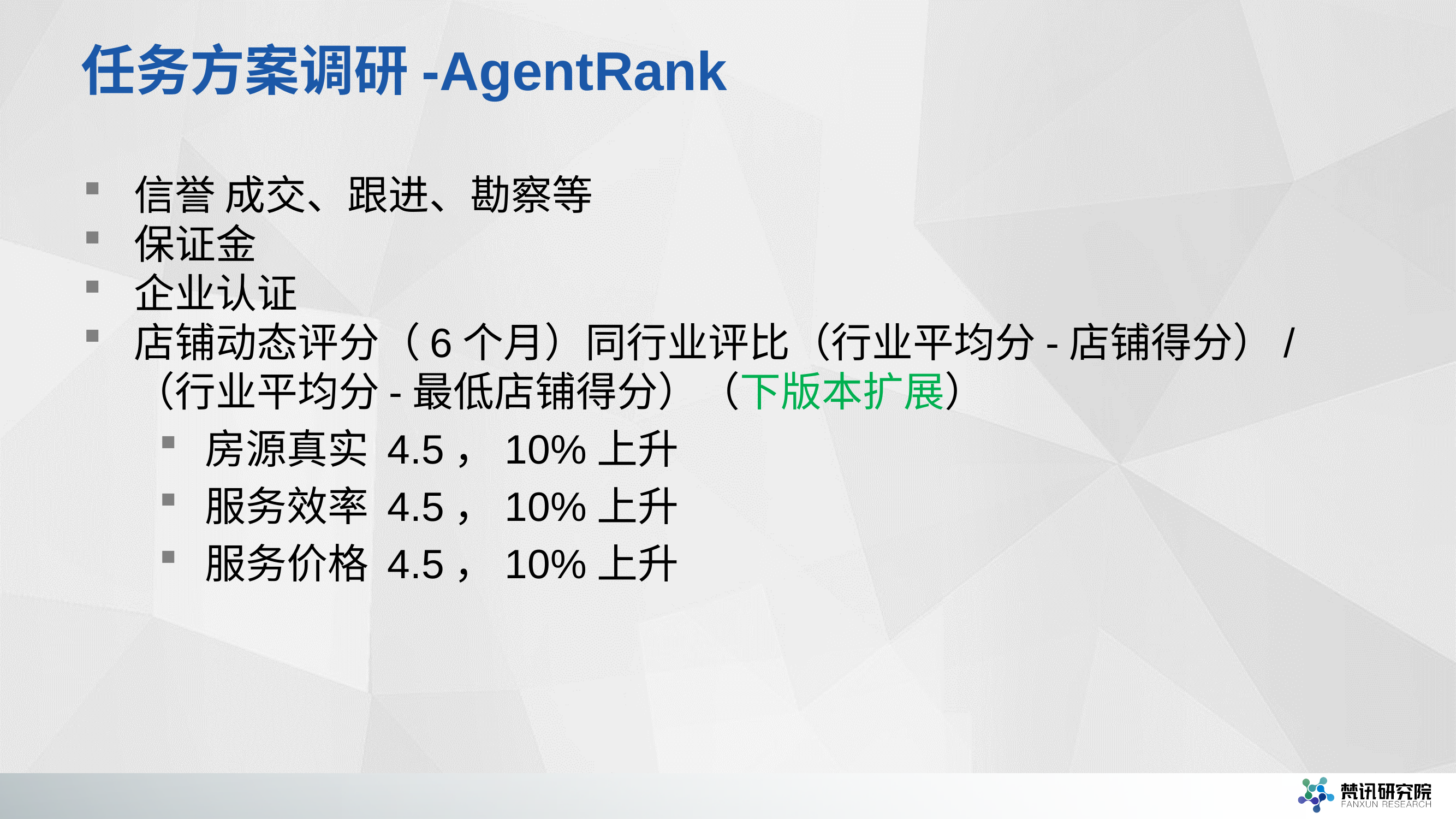

# 任务方案调研-AgentRank
信誉 成交、跟进、勘察等
保证金
企业认证
店铺动态评分（6个月）同行业评比（行业平均分-店铺得分）/（行业平均分-最低店铺得分）（下版本扩展）
房源真实 4.5，10%上升
服务效率 4.5，10%上升
服务价格 4.5，10%上升